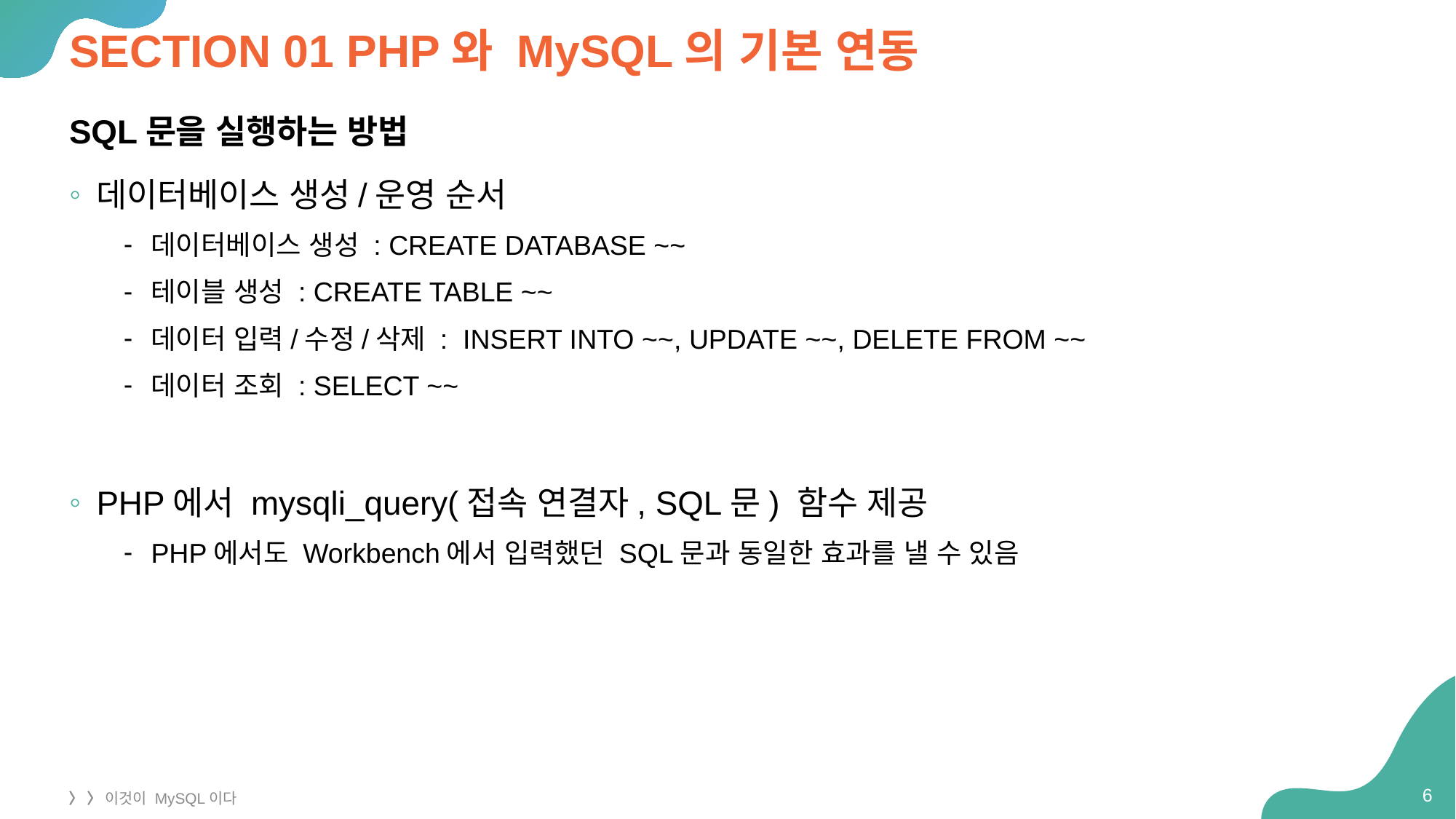

# SECTION 01 PHP와 MySQL의 기본 연동
SQL문을 실행하는 방법
데이터베이스 생성/운영 순서
데이터베이스 생성 : CREATE DATABASE ~~
테이블 생성 : CREATE TABLE ~~
데이터 입력/수정/삭제 :  INSERT INTO ~~, UPDATE ~~, DELETE FROM ~~
데이터 조회 : SELECT ~~

PHP에서 mysqli_query(접속 연결자, SQL문) 함수 제공
PHP에서도 Workbench에서 입력했던 SQL문과 동일한 효과를 낼 수 있음

6
〉 〉 이것이 MySQL이다